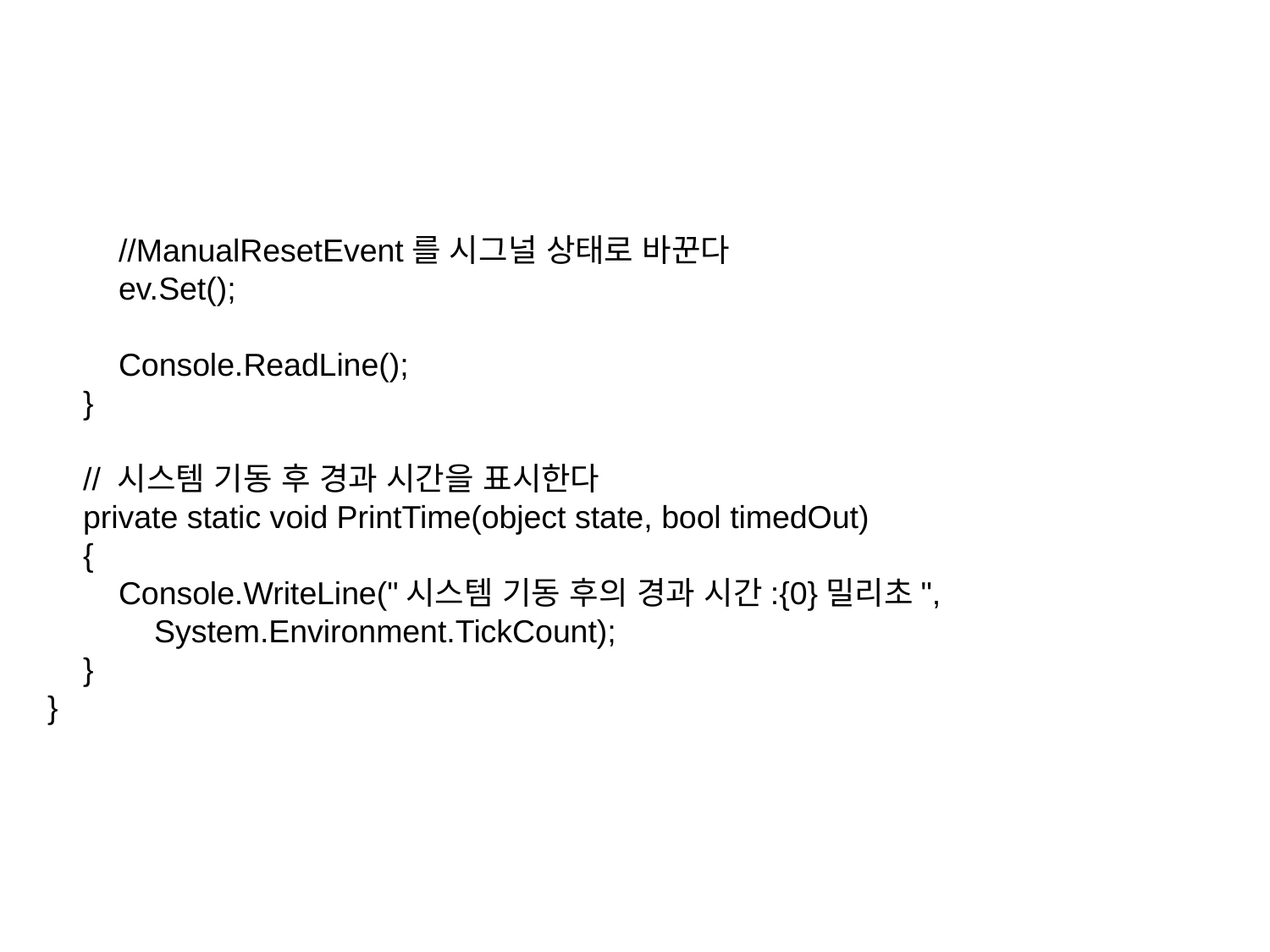

//ManualResetEvent를 시그널 상태로 바꾼다
        ev.Set();

        Console.ReadLine();
    }

    // 시스템 기동 후 경과 시간을 표시한다
    private static void PrintTime(object state, bool timedOut)
    {
        Console.WriteLine("시스템 기동 후의 경과 시간:{0}밀리초",
            System.Environment.TickCount);
    }
}